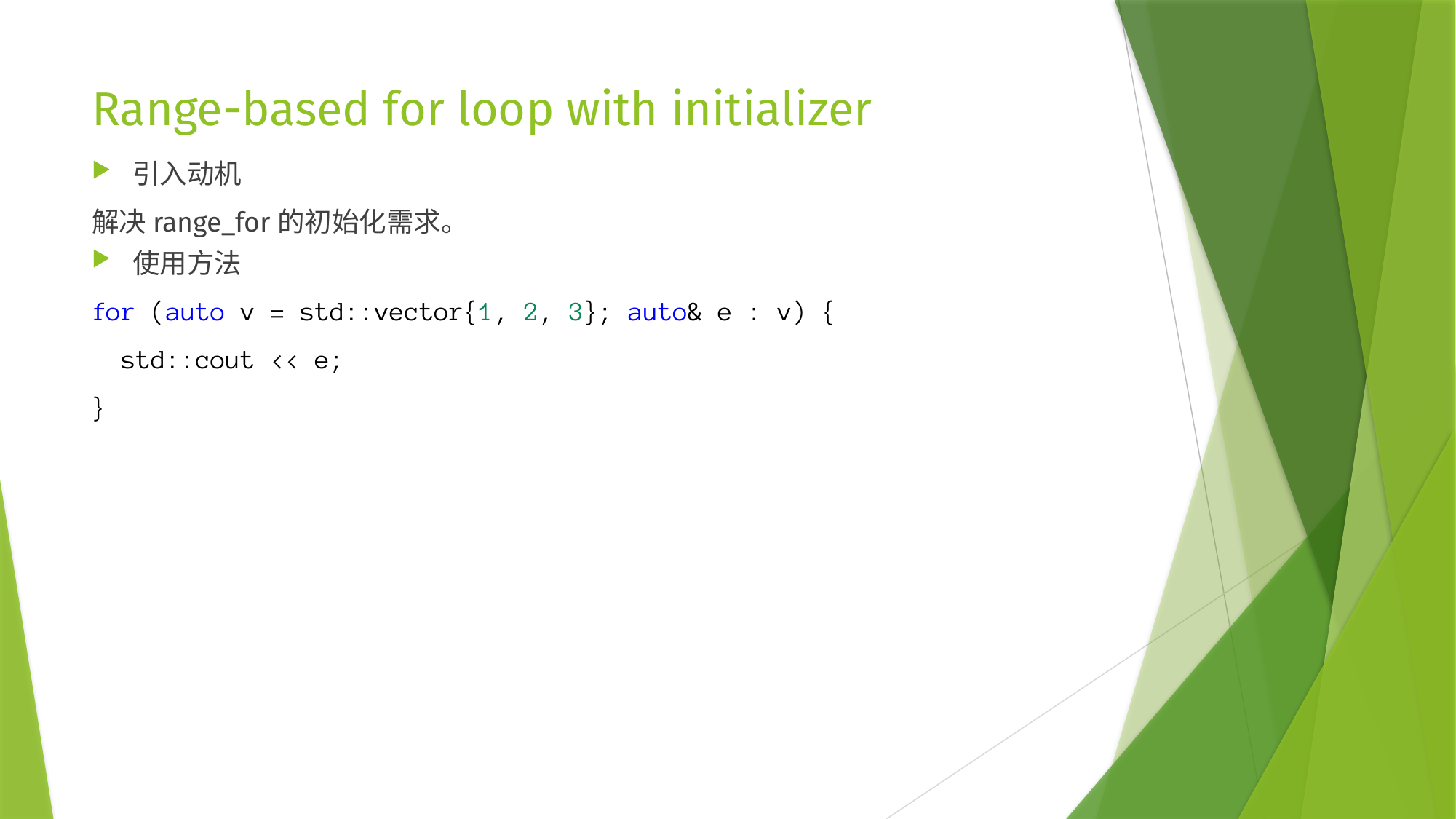

# Range-based for loop with initializer
引入动机
解决range_for的初始化需求。
使用方法
for (auto v = std::vector{1, 2, 3}; auto& e : v) {
  std::cout << e;
}